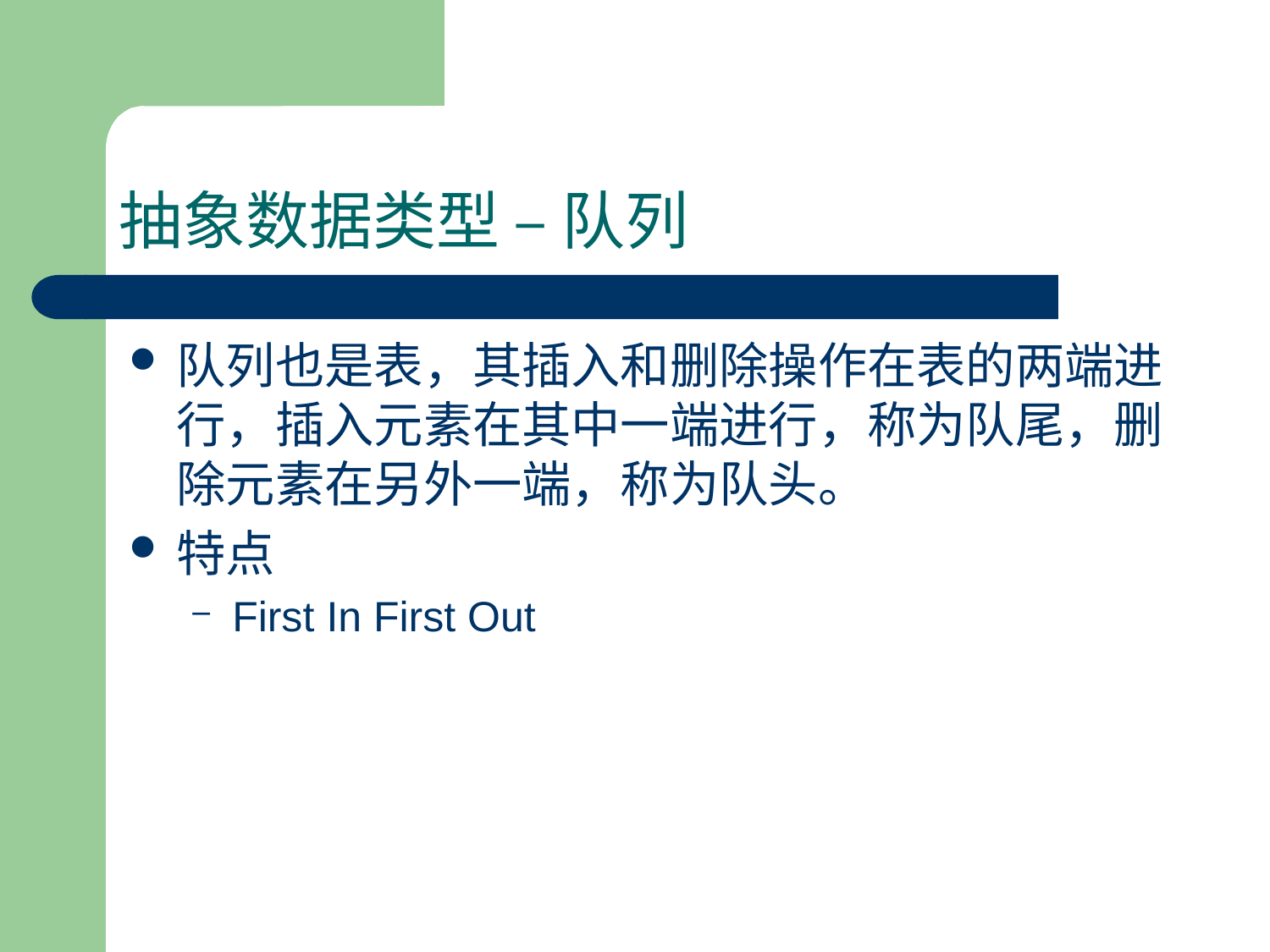

# 抽象数据类型 – 队列
队列也是表，其插入和删除操作在表的两端进行，插入元素在其中一端进行，称为队尾，删除元素在另外一端，称为队头。
特点
First In First Out